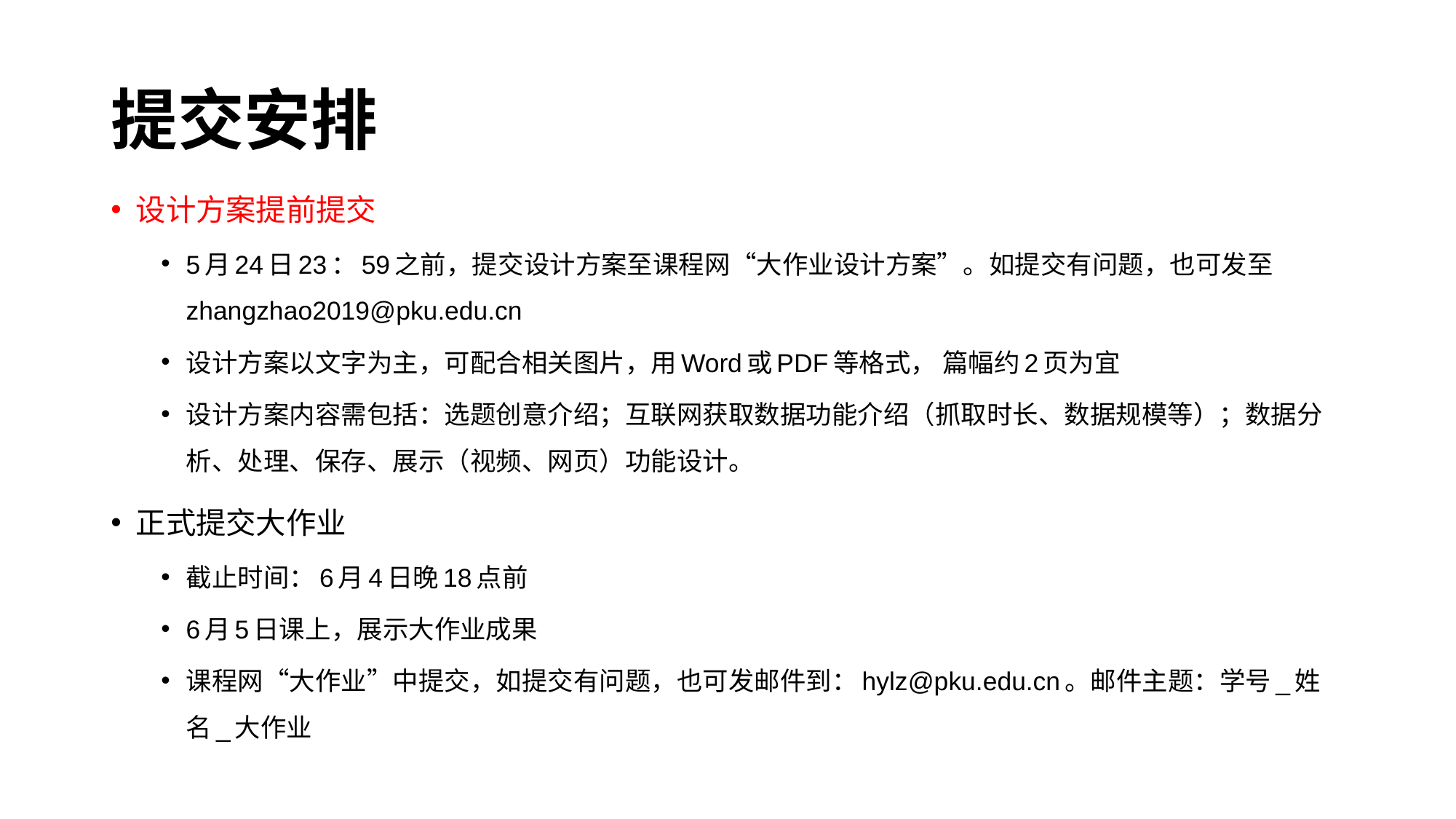

# 提交安排
设计方案提前提交
5月24日23：59之前，提交设计方案至课程网“大作业设计方案”。如提交有问题，也可发至zhangzhao2019@pku.edu.cn
设计方案以文字为主，可配合相关图片，用Word或PDF等格式， 篇幅约2页为宜
设计方案内容需包括：选题创意介绍；互联网获取数据功能介绍（抓取时长、数据规模等）；数据分析、处理、保存、展示（视频、网页）功能设计。
正式提交大作业
截止时间：6月4日晚18点前
6月5日课上，展示大作业成果
课程网“大作业”中提交，如提交有问题，也可发邮件到：hylz@pku.edu.cn。邮件主题：学号_姓名_大作业